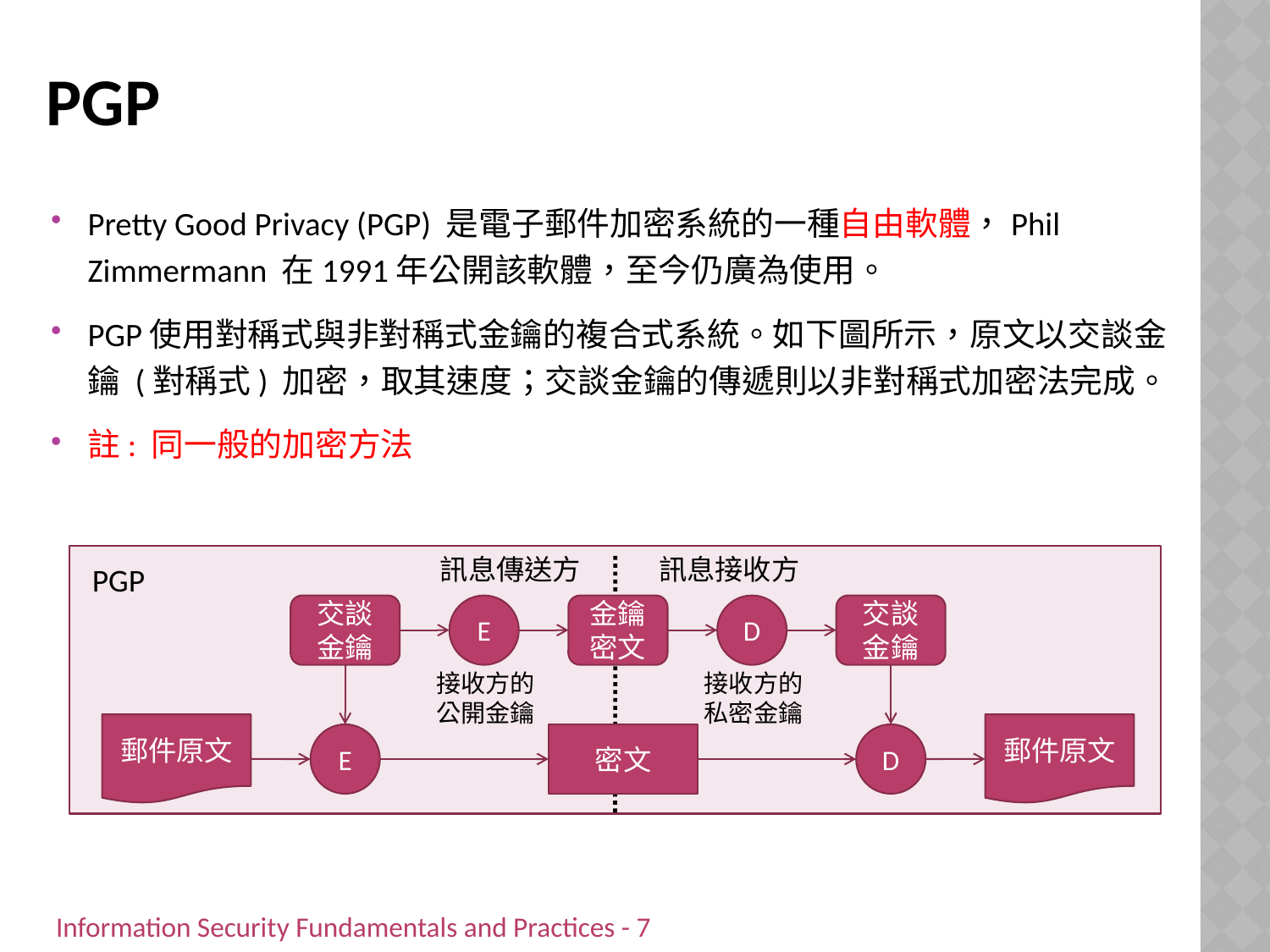

# PGP
Pretty Good Privacy (PGP) 是電子郵件加密系統的一種自由軟體，Phil Zimmermann 在1991年公開該軟體，至今仍廣為使用。
PGP使用對稱式與非對稱式金鑰的複合式系統。如下圖所示，原文以交談金鑰 (對稱式) 加密，取其速度；交談金鑰的傳遞則以非對稱式加密法完成。
註: 同一般的加密方法

訊息傳送方
訊息接收方
PGP
交談
金鑰
E
金鑰密文
D
交談
金鑰
接收方的
公開金鑰
接收方的
私密金鑰
郵件原文
郵件原文
E
密文
D